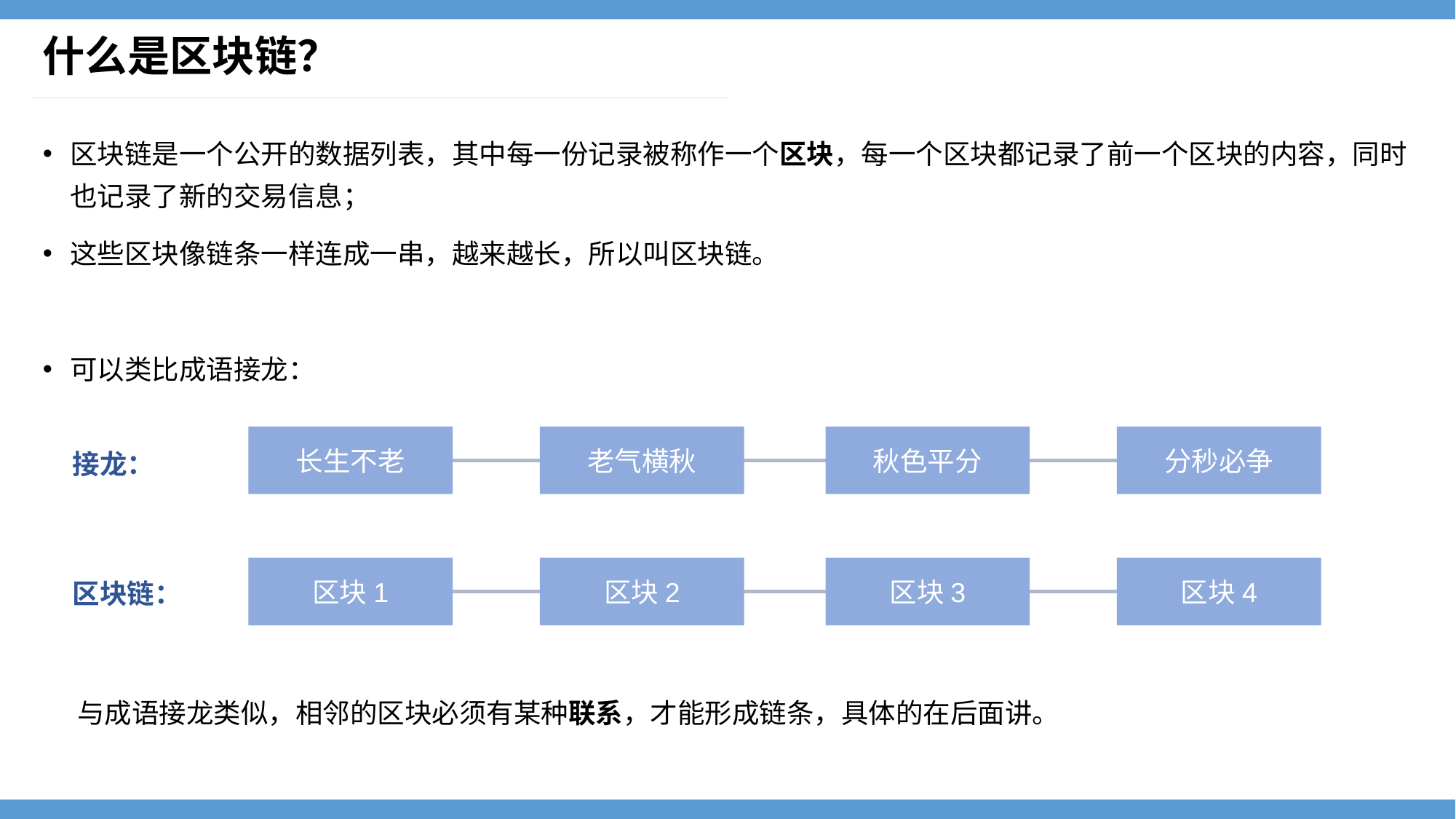

# 什么是区块链？
区块链是一个公开的数据列表，其中每一份记录被称作一个区块，每一个区块都记录了前一个区块的内容，同时也记录了新的交易信息；
这些区块像链条一样连成一串，越来越长，所以叫区块链。

可以类比成语接龙：
长生不老
老气横秋
秋色平分
分秒必争
接龙：
区块1
区块2
区块3
区块4
区块链：
与成语接龙类似，相邻的区块必须有某种联系，才能形成链条，具体的在后面讲。